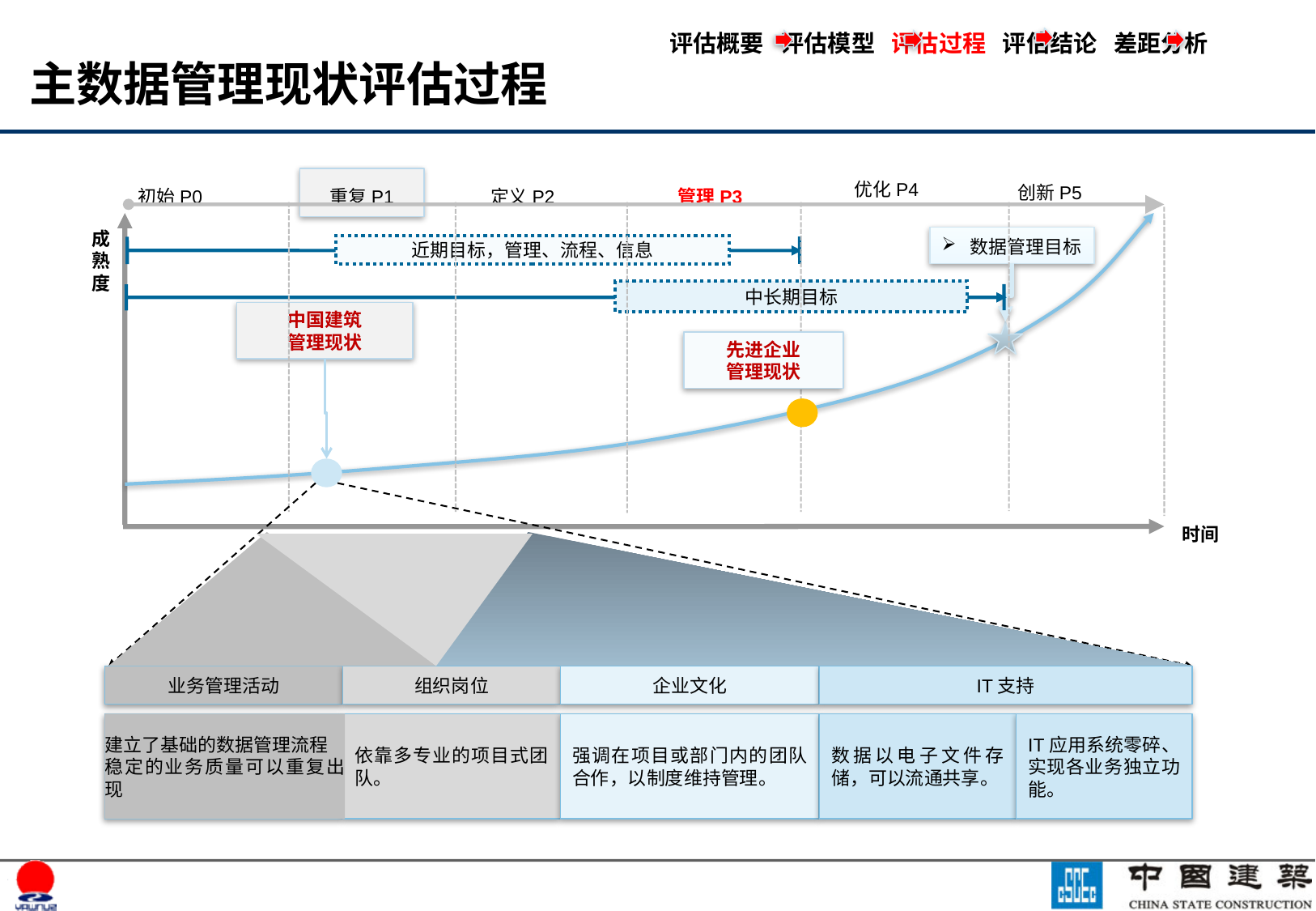

评估概要   评估模型   评估过程   评估结论   差距分析

主数据管理现状评估过程
创新P5
初始P0
重复P1
定义P2
管理P3
优化P4

成熟度
数据管理目标
近期目标，管理、流程、信息

中长期目标

中国建筑
管理现状

先进企业
管理现状

时间

业务管理活动
组织岗位
企业文化
IT支持

建立了基础的数据管理流程
稳定的业务质量可以重复出现
依靠多专业的项目式团队。
强调在项目或部门内的团队合作，以制度维持管理。
数据以电子文件存储，可以流通共享。
IT应用系统零碎、实现各业务独立功能。